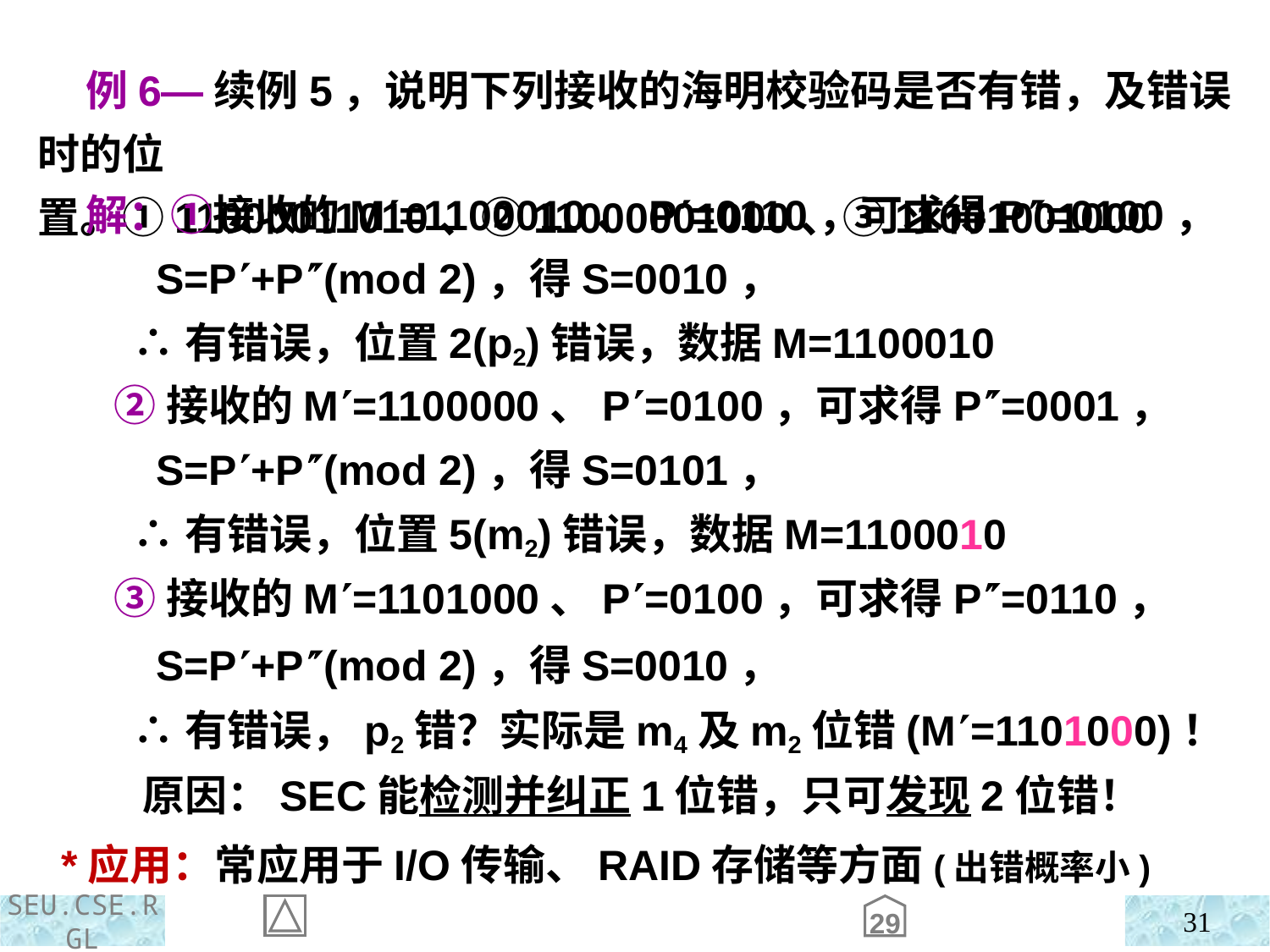

例6—续例5，说明下列接收的海明校验码是否有错，及错误时的位置。①11000011010、②11000001000、③11001001000
    解：①接收的M′=1100010、P′=0110，可求得P″=0100，
          S=P′+P″(mod 2)，得S=0010，
          ∴有错误，位置2(p2)错误，数据M=1100010
        ②接收的M′=1100000、P′=0100，可求得P″=0001，
          S=P′+P″(mod 2)，得S=0101，
          ∴有错误，位置5(m2)错误，数据M=1100010
        ③接收的M′=1101000、P′=0100，可求得P″=0110，
          S=P′+P″(mod 2)，得S=0010，
          ∴有错误，p2错？实际是m4及m2位错(M′=1101000)！
          原因：SEC能检测并纠正1位错，只可发现2位错！
  *应用：常应用于I/O传输、RAID存储等方面(出错概率小)
29
31